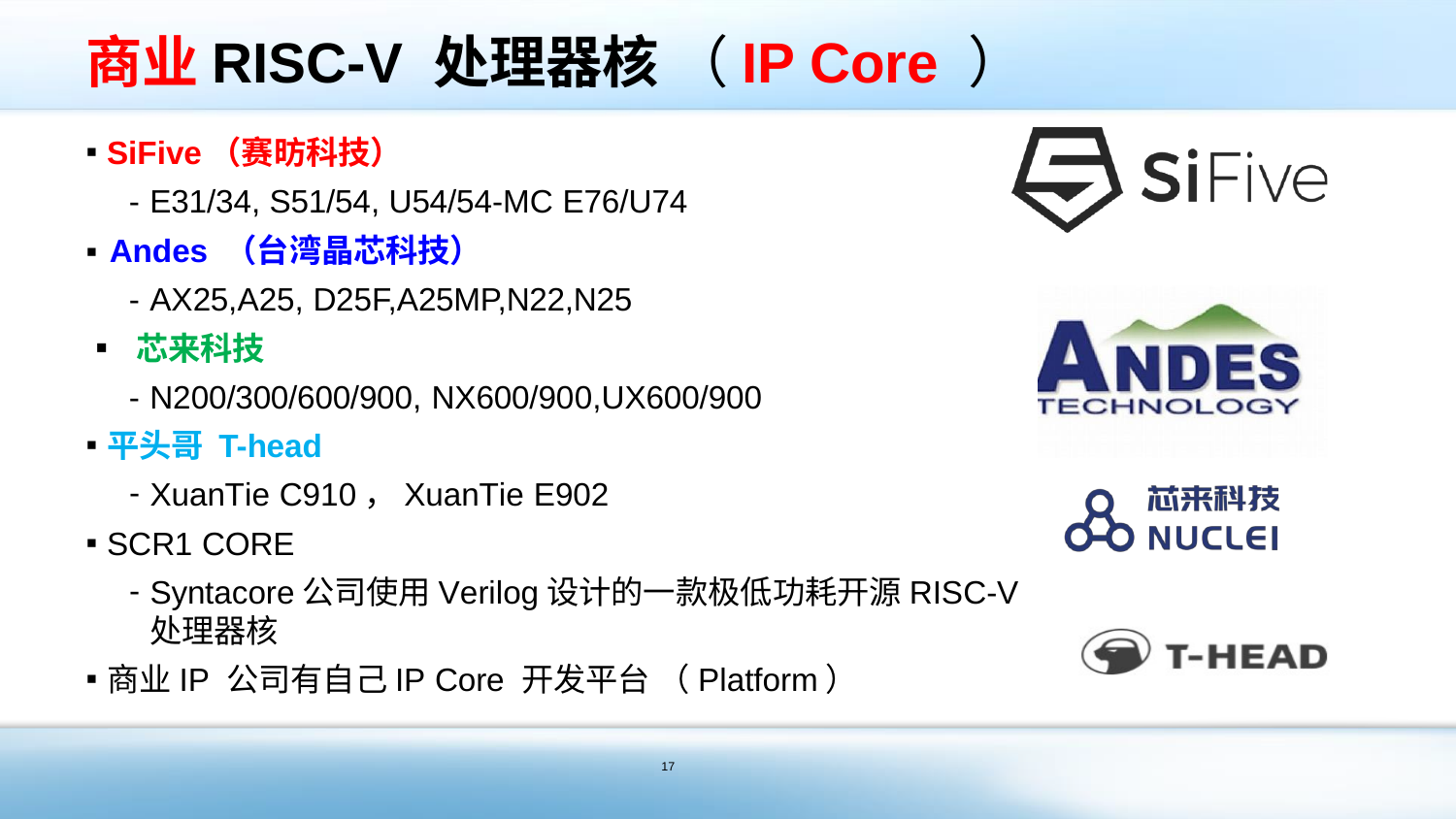

# 商业RISC-V 处理器核 （IP Core ）

SiFive（赛昉科技）
- E31/34, S51/54, U54/54-MC E76/U74
▪ Andes （台湾晶芯科技）
- AX25,A25, D25F,A25MP,N22,N25
▪ 芯来科技
- N200/300/600/900, NX600/900,UX600/900
平头哥 T-head
XuanTie C910，XuanTie E902
SCR1 CORE
Syntacore公司使用Verilog设计的一款极低功耗开源RISC-V
处理器核
商业IP 公司有自己IP Core 开发平台 （Platform）

17